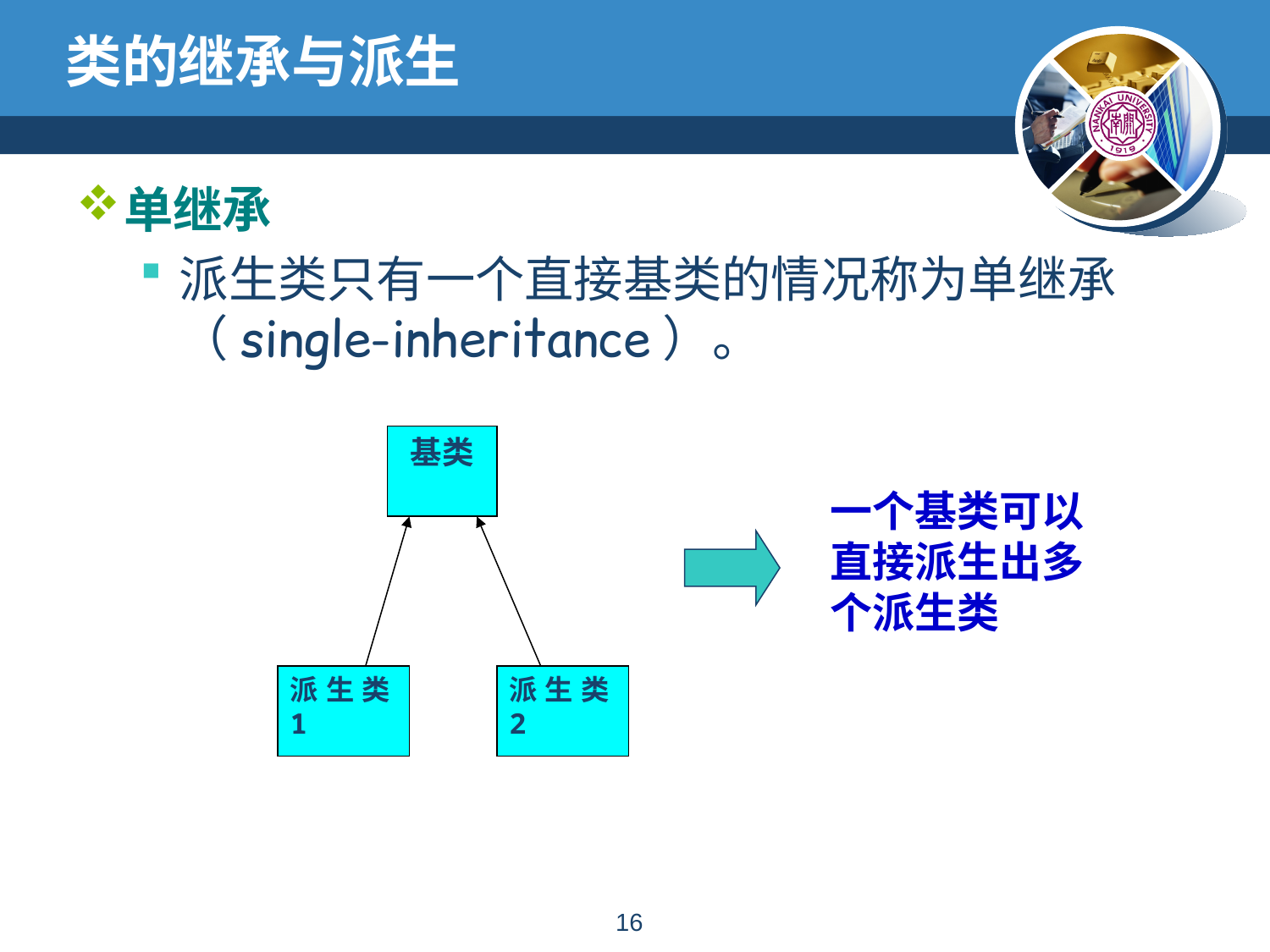

# 类的继承与派生
单继承
派生类只有一个直接基类的情况称为单继承（single-inheritance）。

基类

派生类1
派生类2
一个基类可以直接派生出多个派生类

16